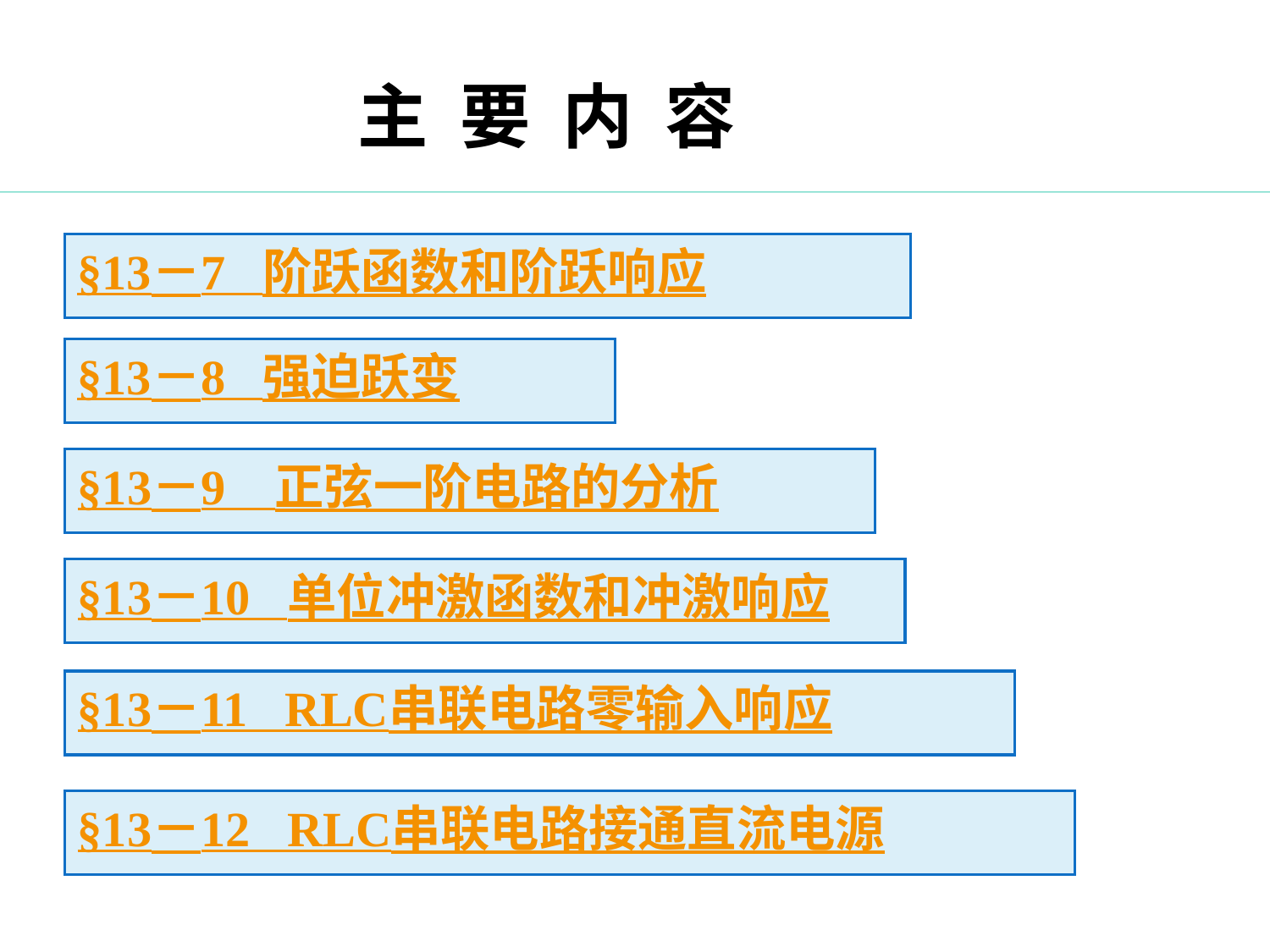

主  要  内  容

§13－7   阶跃函数和阶跃响应
§13－8   强迫跃变
§13－9    正弦一阶电路的分析
§13－10   单位冲激函数和冲激响应
§13－11   RLC串联电路零输入响应
§13－12   RLC串联电路接通直流电源